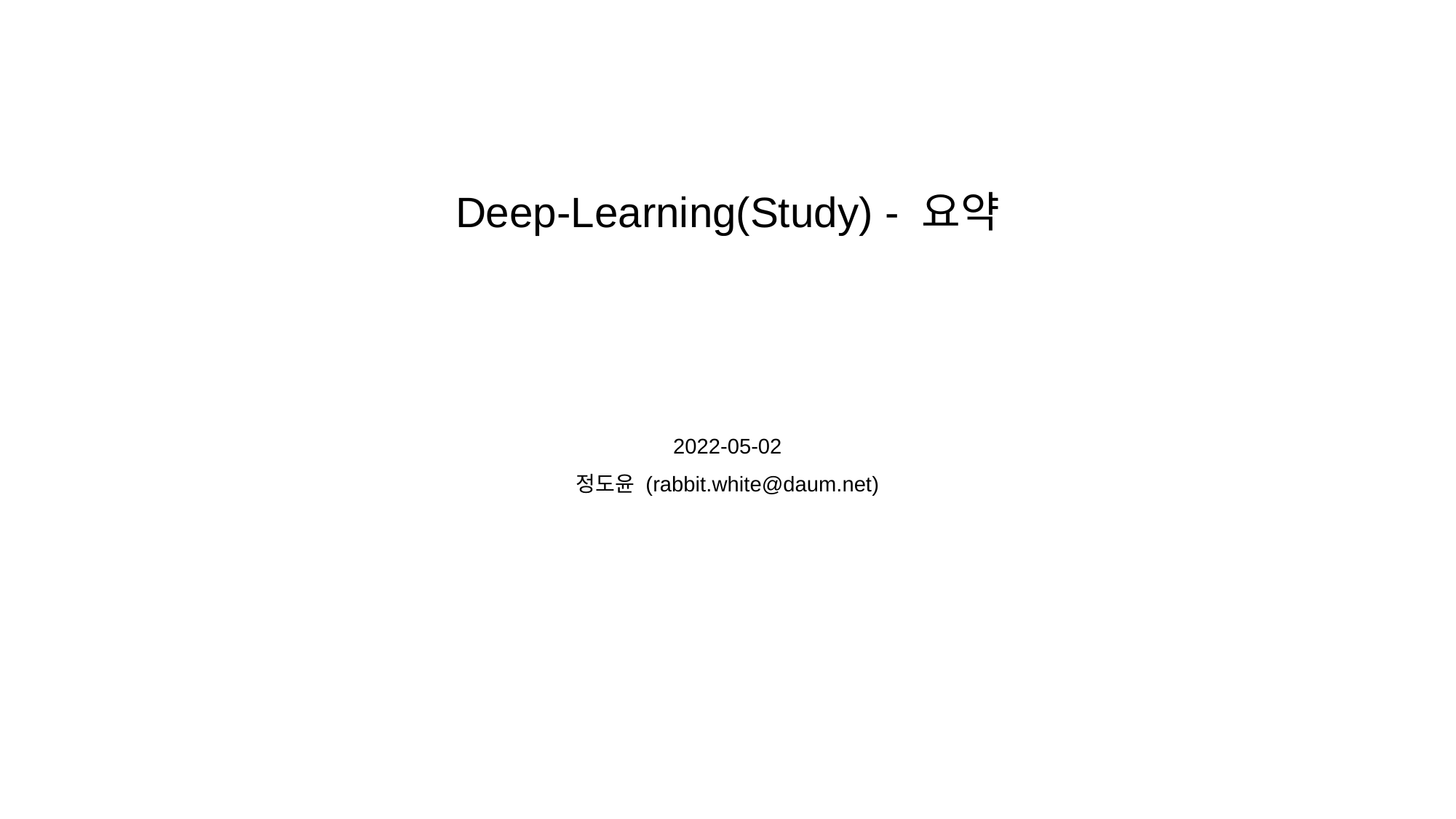

# Deep-Learning(Study) - 요약
2022-05-02
정도윤 (rabbit.white@daum.net)